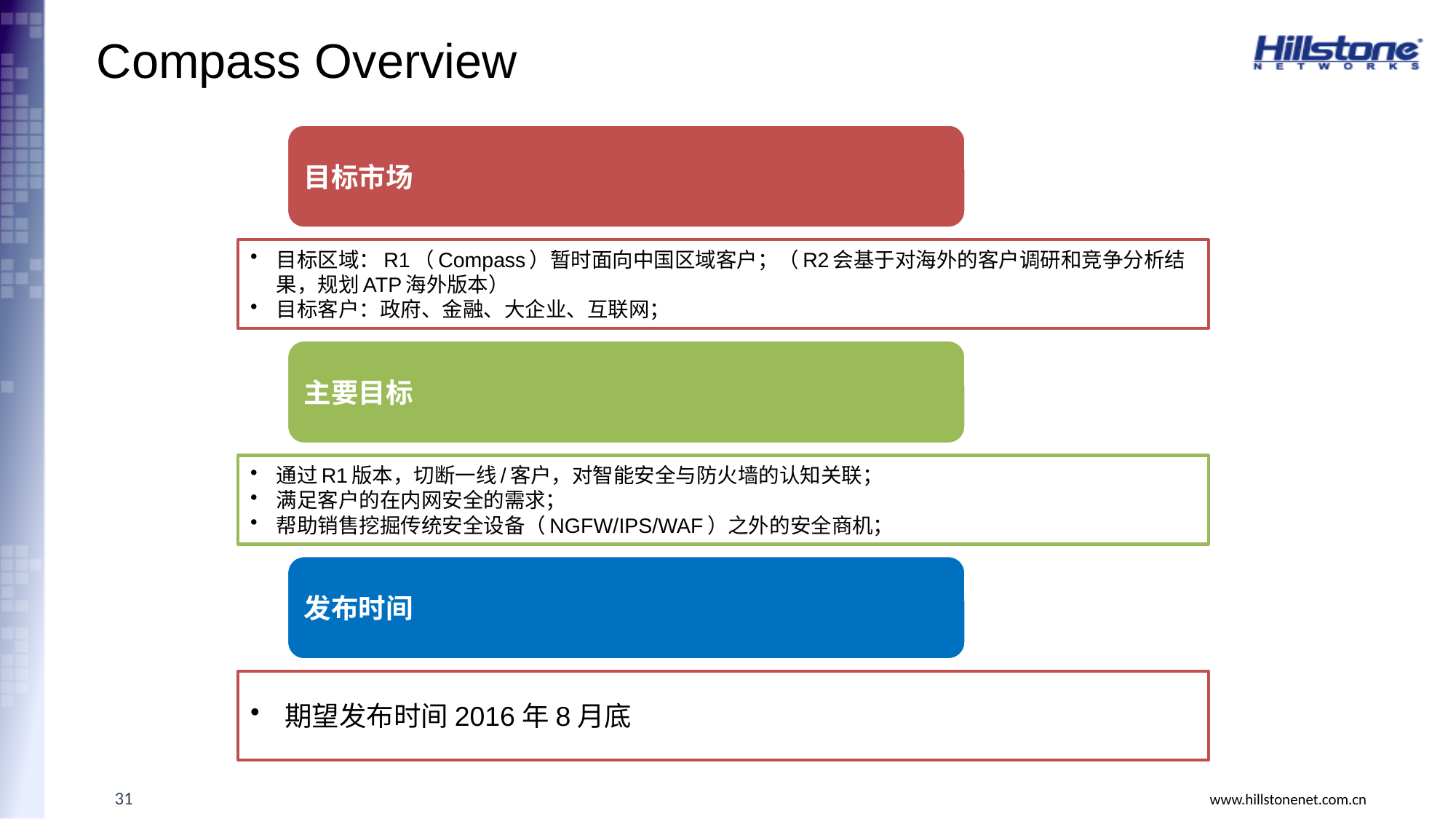

# Compass Overview
目标市场
主要目标
发布时间
目标区域：R1（Compass）暂时面向中国区域客户；（R2会基于对海外的客户调研和竞争分析结果，规划ATP海外版本）
满足客户的在内网安全的需求；
期望发布时间2016年8月底
目标客户：政府、金融、大企业、互联网；
帮助销售挖掘传统安全设备（NGFW/IPS/WAF）之外的安全商机；
通过R1版本，切断一线/客户，对智能安全与防火墙的认知关联；